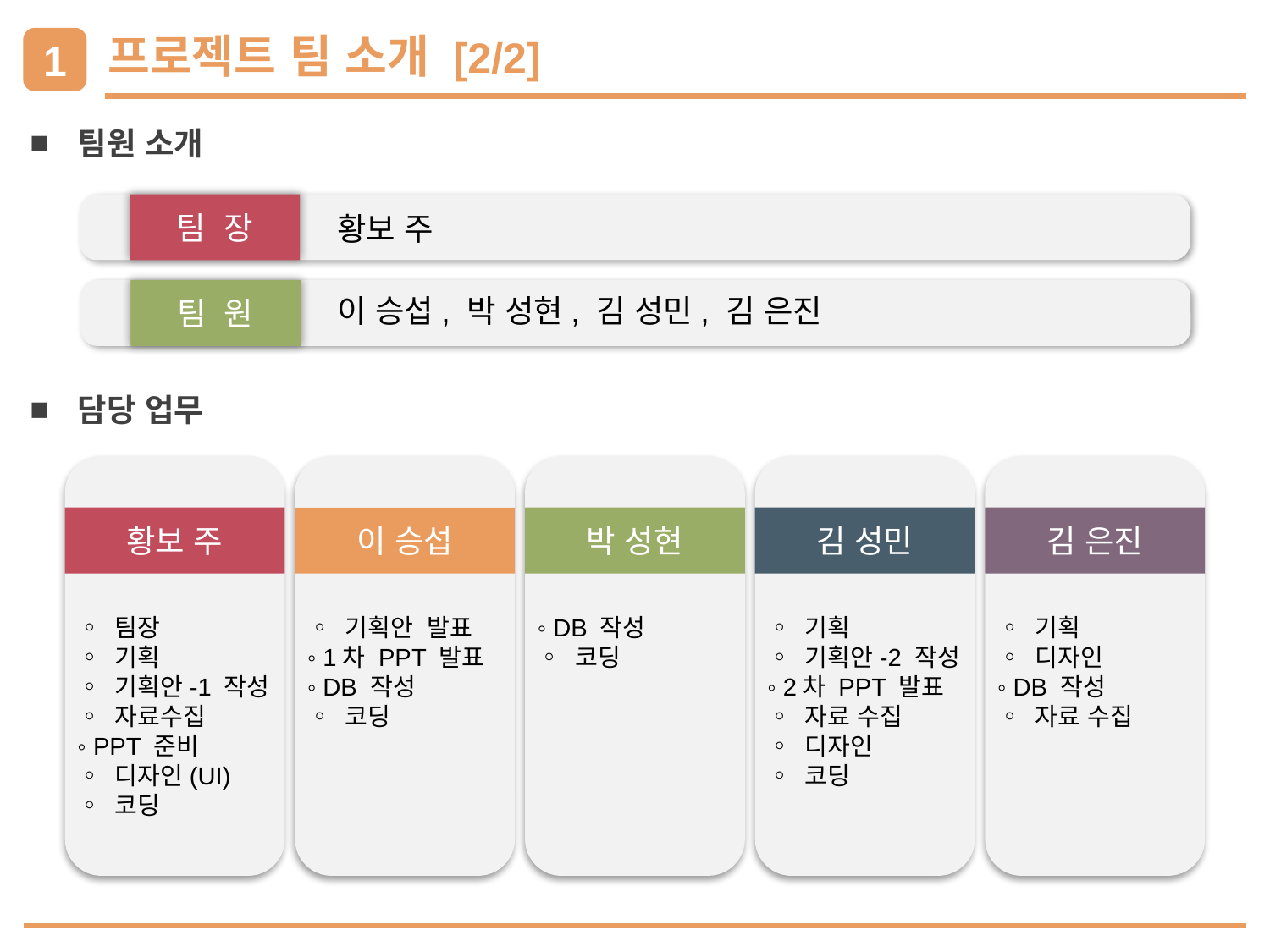

# 프로젝트 팀 소개 [2/2]
1
팀원 소개

담당 업무

팀  장
황보 주

팀  원
이 승섭, 박 성현, 김 성민, 김 은진

황보 주
박 성현
김 성민
김 은진
이 승섭
◦ 팀장
◦ 기획
◦ 기획안-1 작성
◦ 자료수집
◦ PPT 준비
◦ 디자인(UI)
◦ 코딩
◦ 기획안  발표
◦ 1차 PPT 발표
◦ DB 작성
◦ 코딩
◦ DB 작성
◦ 코딩
◦ 기획
◦ 기획안-2 작성
◦ 2차 PPT 발표
◦ 자료 수집
◦ 디자인
◦ 코딩
◦ 기획
◦ 디자인
◦ DB 작성
◦ 자료 수집